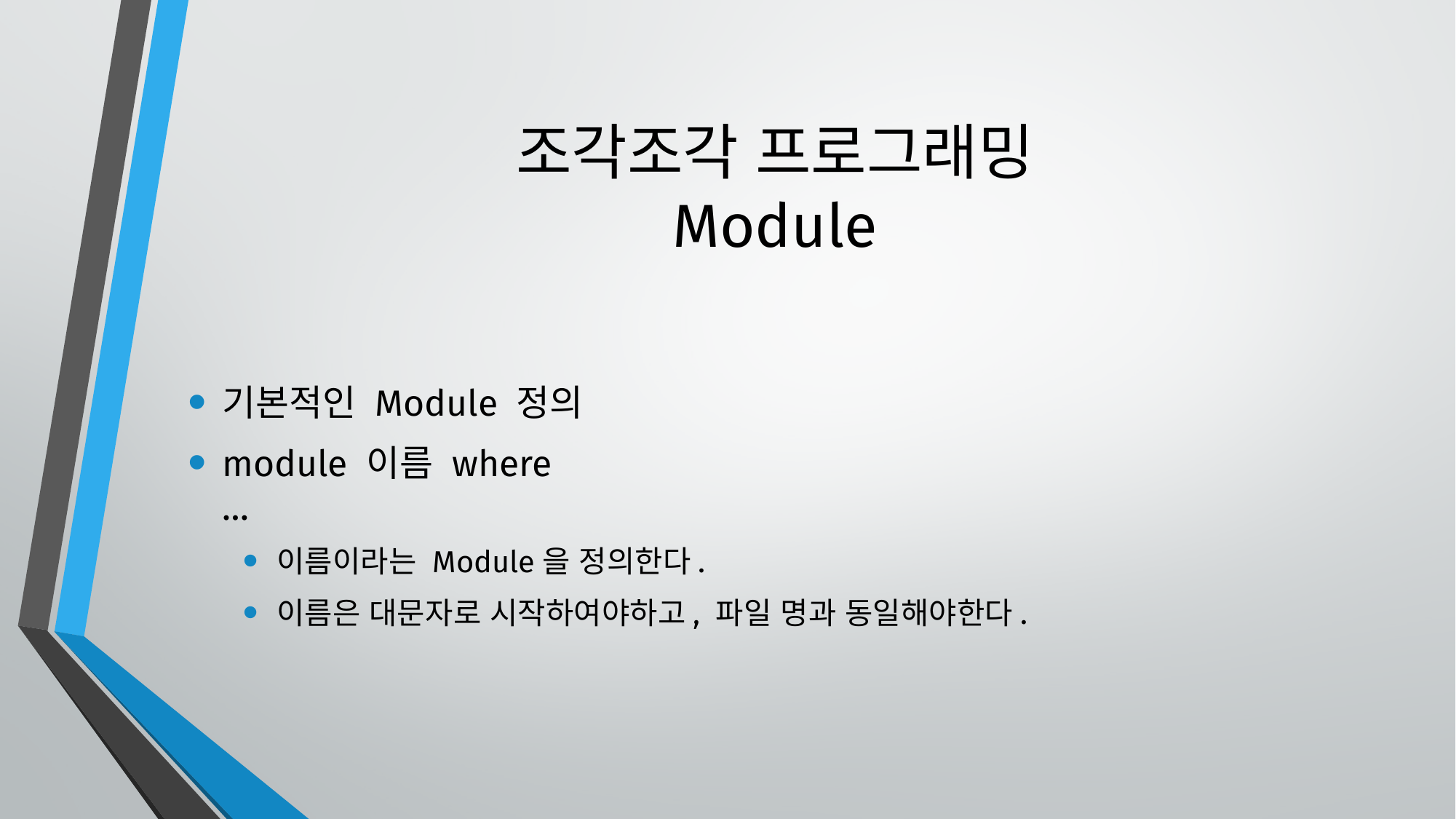

# 조각조각 프로그래밍 Module
기본적인 Module 정의
module 이름 where
…
이름이라는 Module을 정의한다.
이름은 대문자로 시작하여야하고, 파일 명과 동일해야한다.